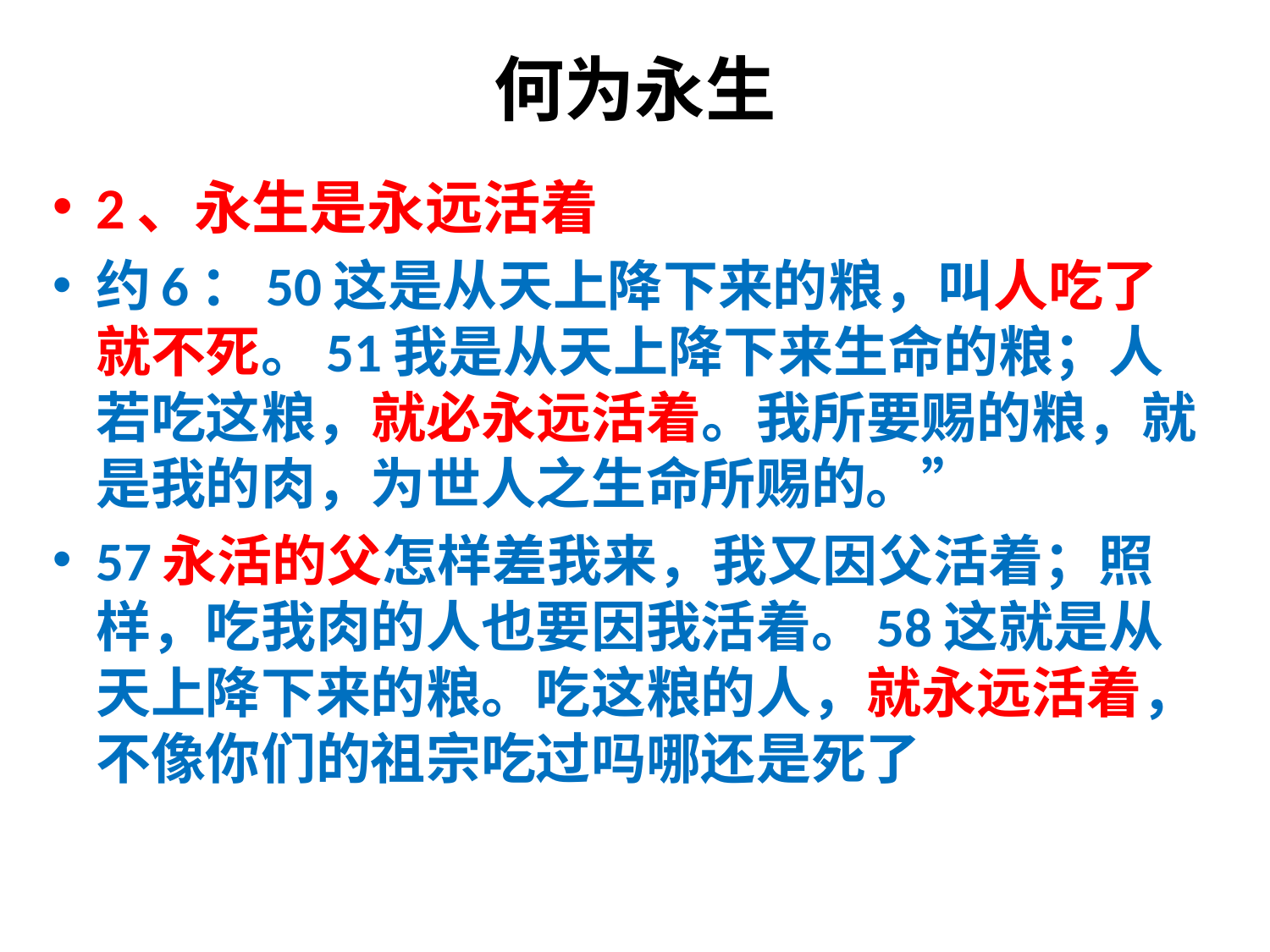

# 何为永生
2、永生是永远活着
约6：50这是从天上降下来的粮，叫人吃了就不死。51我是从天上降下来生命的粮；人若吃这粮，就必永远活着。我所要赐的粮，就是我的肉，为世人之生命所赐的。”
57永活的父怎样差我来，我又因父活着；照样，吃我肉的人也要因我活着。58这就是从天上降下来的粮。吃这粮的人，就永远活着，不像你们的祖宗吃过吗哪还是死了